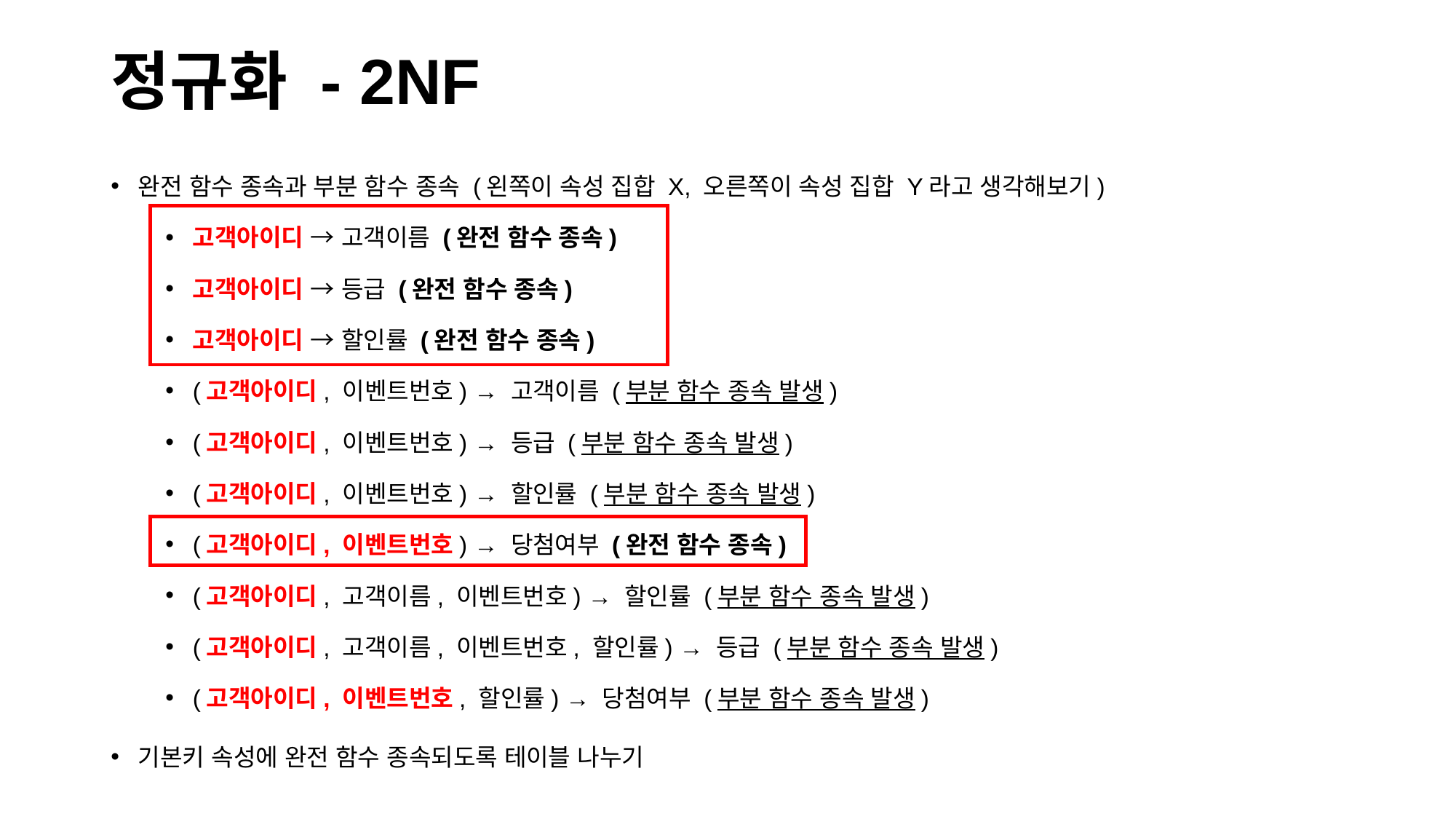

# 정규화 - 2NF
완전 함수 종속과 부분 함수 종속 (왼쪽이 속성 집합 X, 오른쪽이 속성 집합 Y라고 생각해보기)
고객아이디 → 고객이름 (완전 함수 종속)
고객아이디 → 등급 (완전 함수 종속)
고객아이디 → 할인률 (완전 함수 종속)
(고객아이디, 이벤트번호) → 고객이름 (부분 함수 종속 발생)
(고객아이디, 이벤트번호) → 등급 (부분 함수 종속 발생)
(고객아이디, 이벤트번호) → 할인률 (부분 함수 종속 발생)
(고객아이디, 이벤트번호) → 당첨여부 (완전 함수 종속)
(고객아이디, 고객이름, 이벤트번호) → 할인률 (부분 함수 종속 발생)
(고객아이디, 고객이름, 이벤트번호, 할인률) → 등급 (부분 함수 종속 발생)
(고객아이디, 이벤트번호, 할인률) → 당첨여부 (부분 함수 종속 발생)
기본키 속성에 완전 함수 종속되도록 테이블 나누기